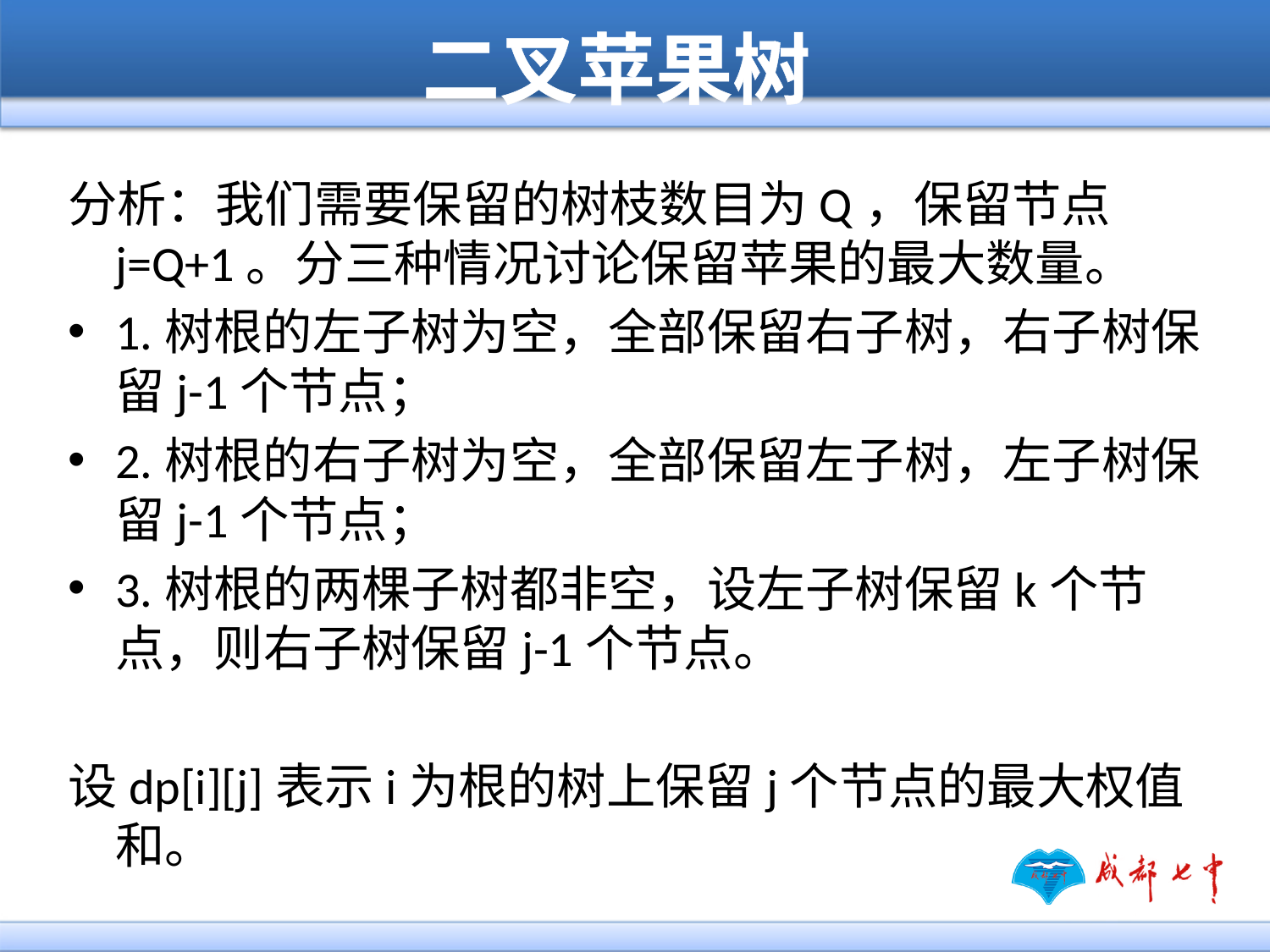

二叉苹果树
分析：我们需要保留的树枝数目为Q，保留节点j=Q+1。分三种情况讨论保留苹果的最大数量。
1.树根的左子树为空，全部保留右子树，右子树保留j-1个节点；
2.树根的右子树为空，全部保留左子树，左子树保留j-1个节点；
3.树根的两棵子树都非空，设左子树保留k个节点，则右子树保留j-1个节点。

设dp[i][j]表示i为根的树上保留j个节点的最大权值和。